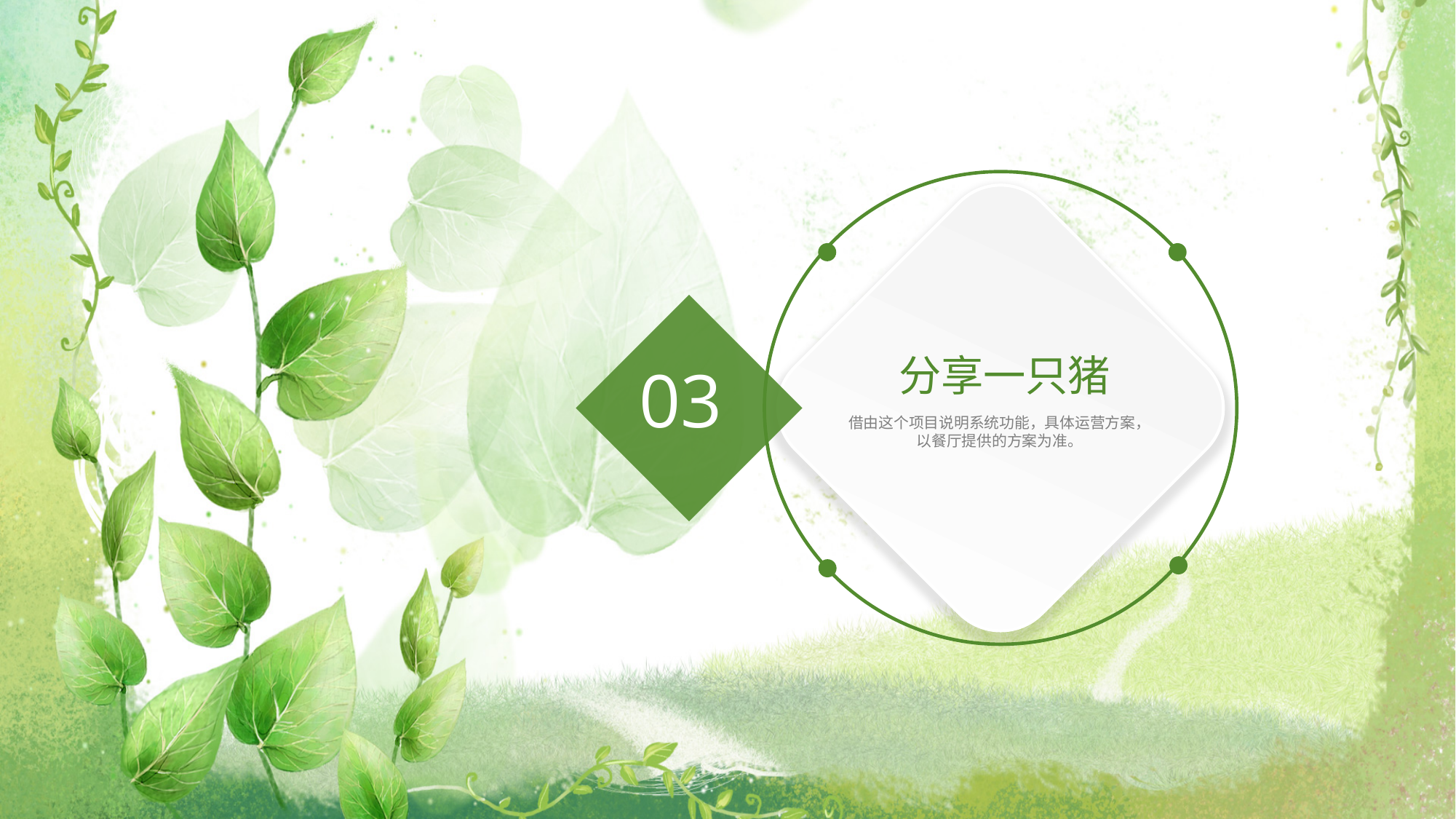

分享一只猪
03
借由这个项目说明系统功能，具体运营方案，以餐厅提供的方案为准。